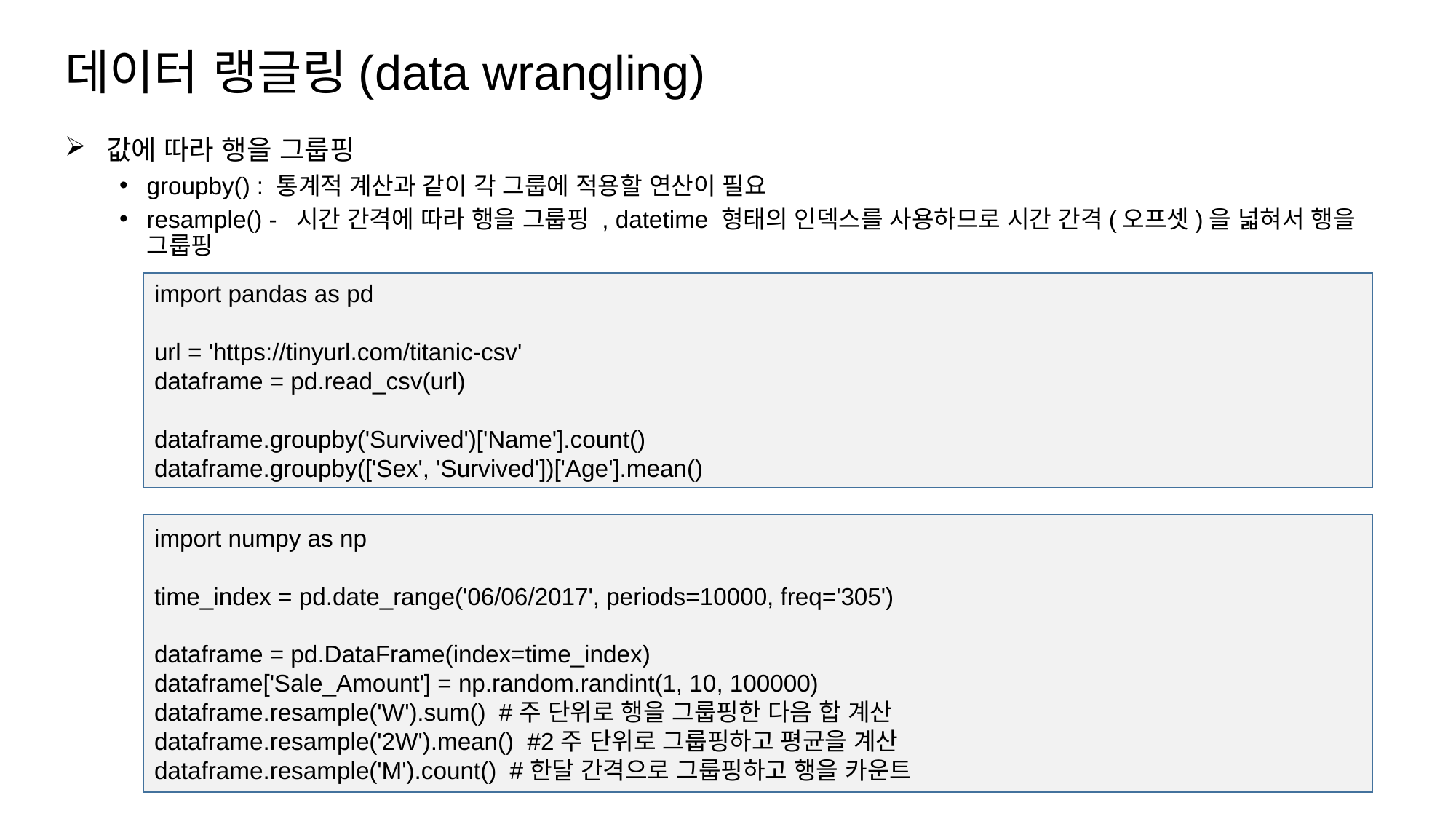

# 데이터 랭글링(data wrangling)
 값에 따라 행을 그룹핑
groupby() : 통계적 계산과 같이 각 그룹에 적용할 연산이 필요
resample() -  시간 간격에 따라 행을 그룹핑 , datetime 형태의 인덱스를 사용하므로 시간 간격(오프셋)을 넓혀서 행을 그룹핑
import pandas as pd

url = 'https://tinyurl.com/titanic-csv'
dataframe = pd.read_csv(url)

dataframe.groupby('Survived')['Name'].count()
dataframe.groupby(['Sex', 'Survived'])['Age'].mean()
import numpy as np

time_index = pd.date_range('06/06/2017', periods=10000, freq='305')

dataframe = pd.DataFrame(index=time_index)
dataframe['Sale_Amount'] = np.random.randint(1, 10, 100000)
dataframe.resample('W').sum()  #주 단위로 행을 그룹핑한 다음 합 계산
dataframe.resample('2W').mean()  #2주 단위로 그룹핑하고 평균을 계산
dataframe.resample('M').count()  #한달 간격으로 그룹핑하고 행을 카운트